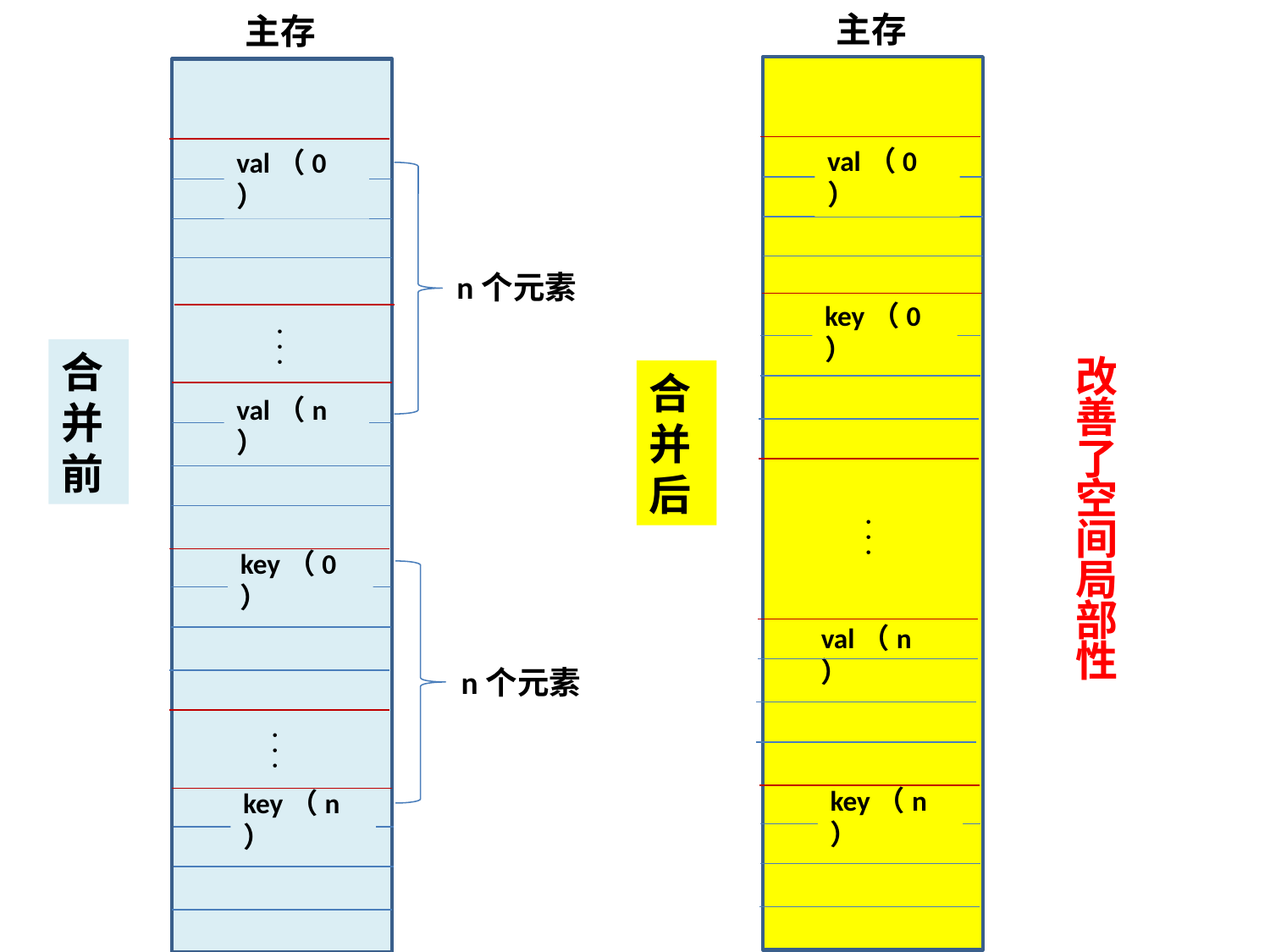

主存
主存

val（0）
val（0）

n个元素
key（0）
. . .
合并前
改善了空间局部性
合并后
val（n）
. . .
key（0）

val（n）
n个元素
. . .
key（n）
key（n）